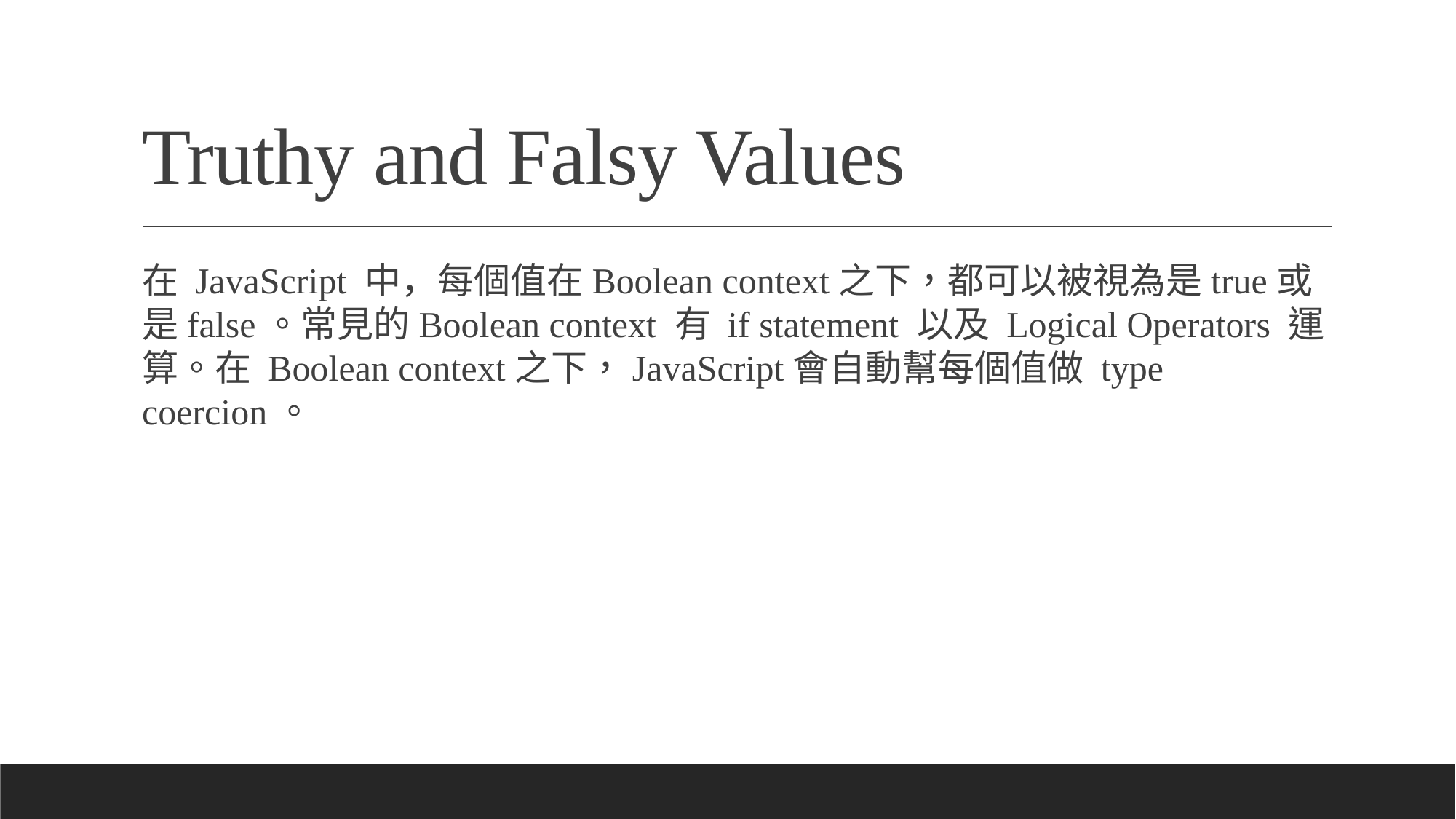

# Truthy and Falsy Values
在 JavaScript 中，每個值在Boolean context之下，都可以被視為是true或是false。常見的Boolean context 有 if statement 以及 Logical Operators 運算。在 Boolean context之下，JavaScript會自動幫每個值做 type coercion。